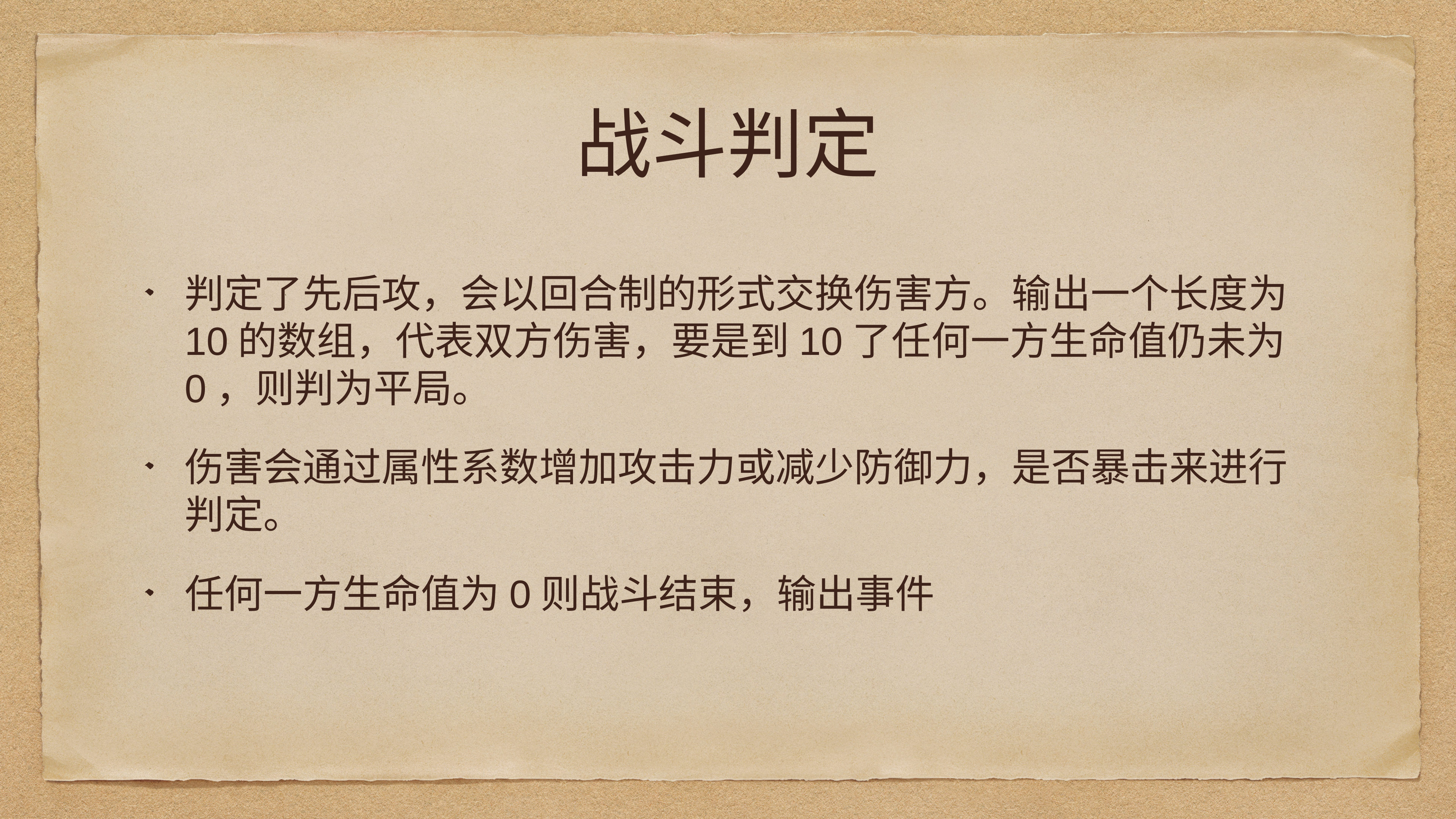

# 战斗判定
判定了先后攻，会以回合制的形式交换伤害方。输出一个长度为10的数组，代表双方伤害，要是到10了任何一方生命值仍未为0，则判为平局。
伤害会通过属性系数增加攻击力或减少防御力，是否暴击来进行判定。
任何一方生命值为0则战斗结束，输出事件